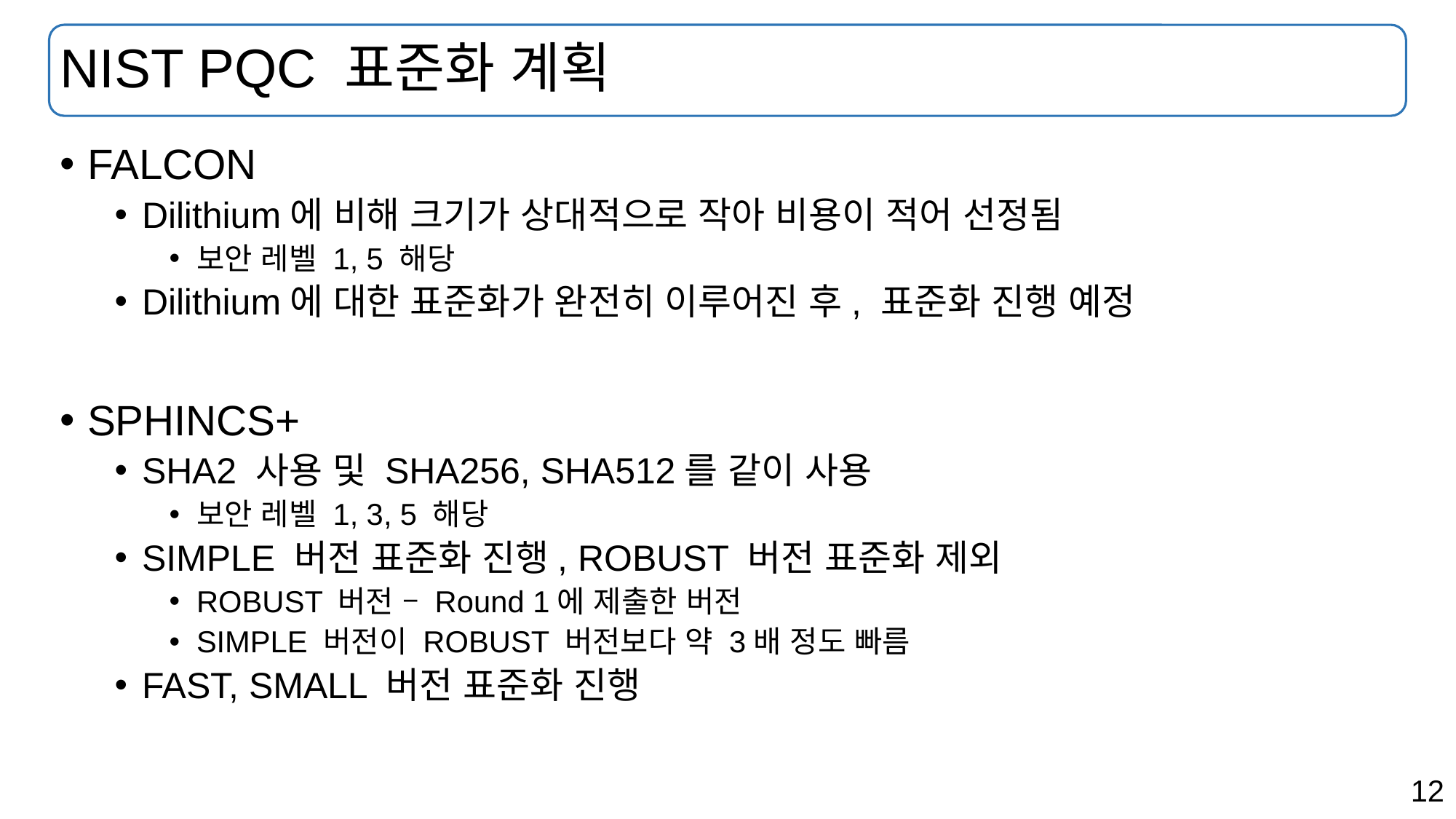

# NIST PQC 표준화 계획
FALCON
Dilithium에 비해 크기가 상대적으로 작아 비용이 적어 선정됨
보안 레벨 1, 5 해당
Dilithium에 대한 표준화가 완전히 이루어진 후, 표준화 진행 예정

SPHINCS+
SHA2 사용 및 SHA256, SHA512를 같이 사용
보안 레벨 1, 3, 5 해당
SIMPLE 버전 표준화 진행, ROBUST 버전 표준화 제외
ROBUST 버전 – Round 1에 제출한 버전
SIMPLE 버전이 ROBUST 버전보다 약 3배 정도 빠름
FAST, SMALL 버전 표준화 진행